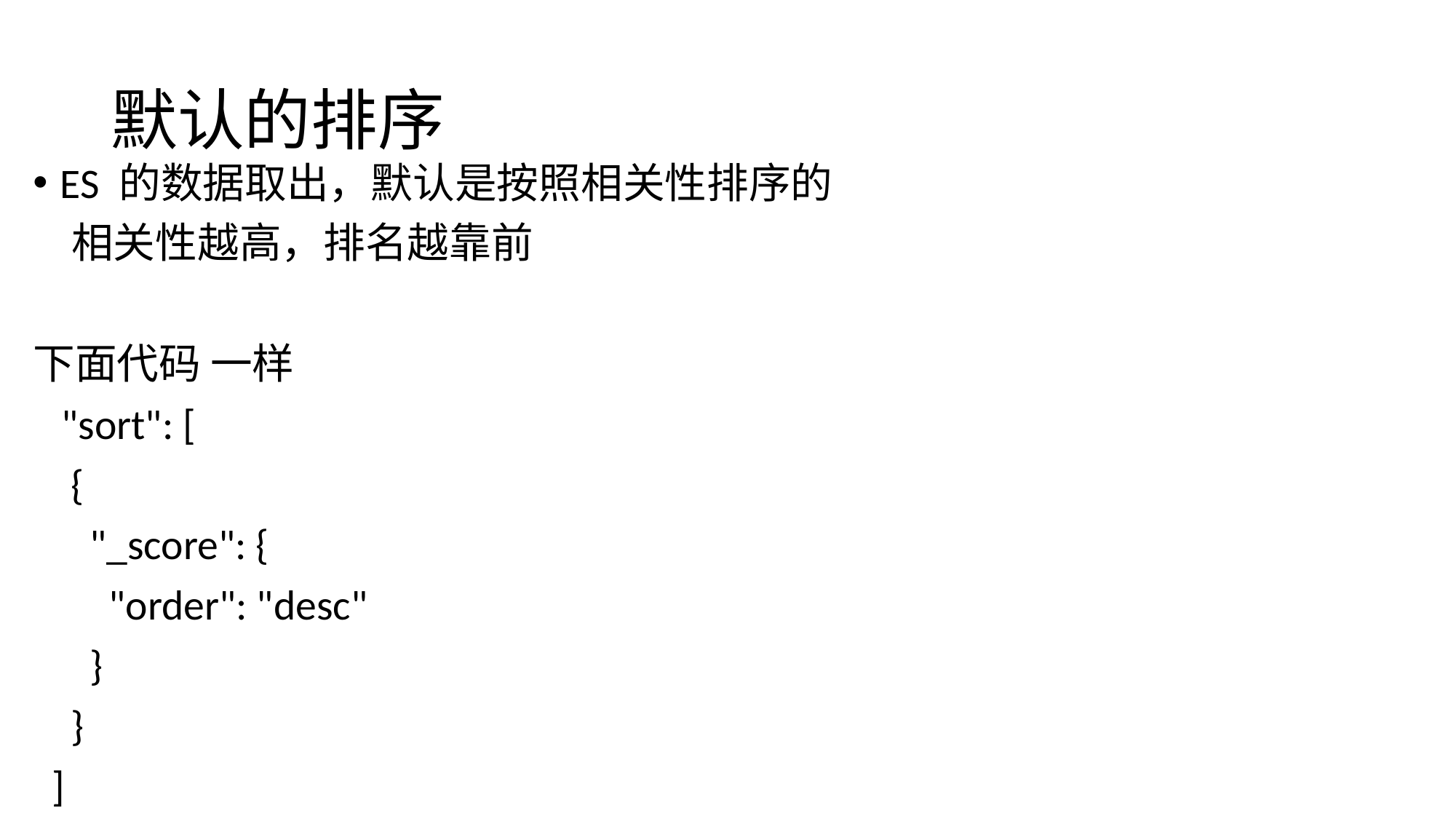

# 默认的排序
ES 的数据取出，默认是按照相关性排序的
   相关性越高，排名越靠前

下面代码 一样
   "sort": [
    {
      "_score": {
        "order": "desc"
      }
    }
  ]